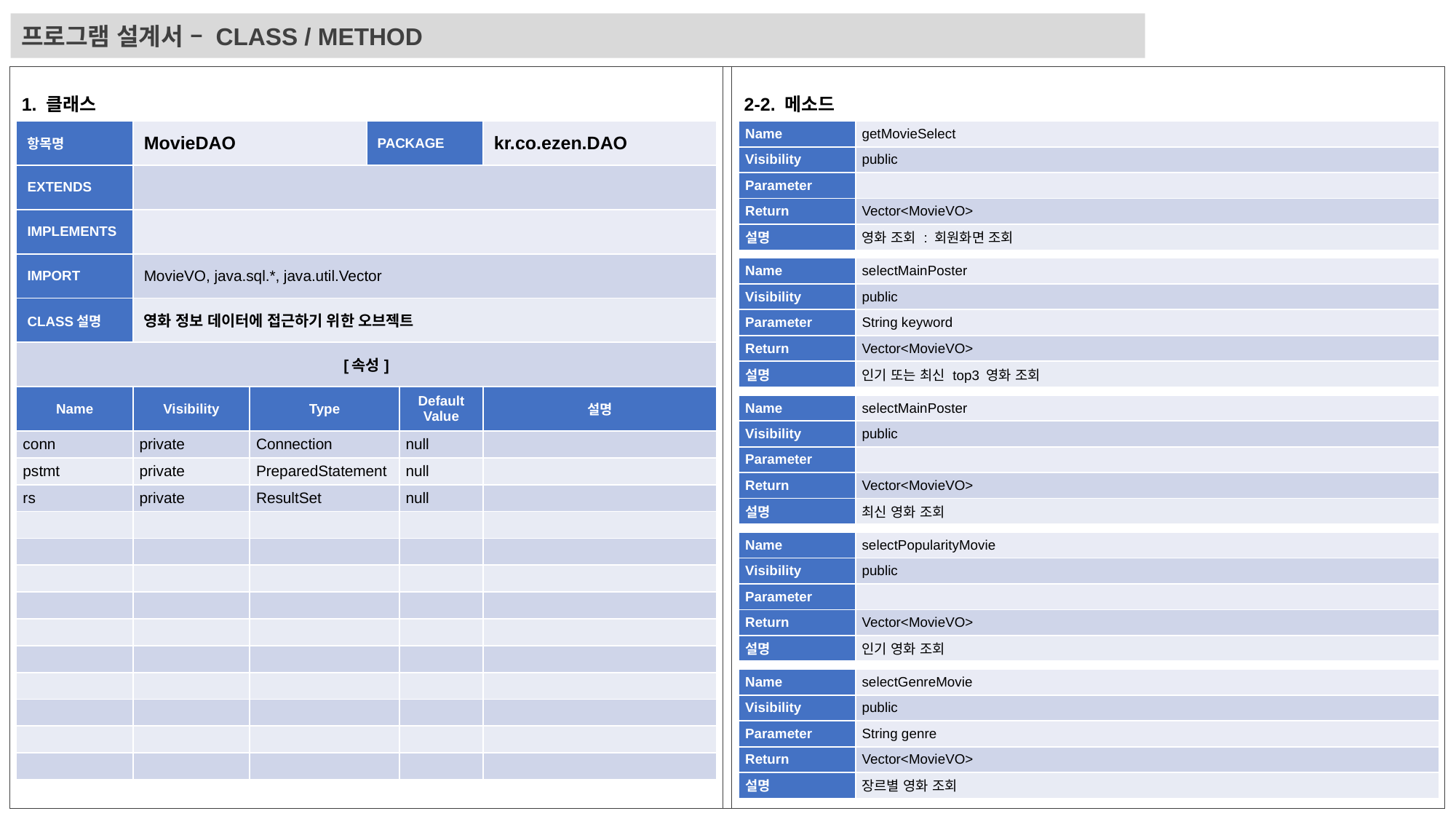

프로그램 설계서 – CLASS / METHOD

1. 클래스
2-2. 메소드
| 항목명 | MovieDAO |  | PACKAGE |  | kr.co.ezen.DAO |
| --- | --- | --- | --- | --- | --- |
| EXTENDS |  |  |  |  |  |
| IMPLEMENTS |  |  |  |  |  |
| IMPORT | MovieVO, java.sql.\*, java.util.Vector |  |  |  |  |
| CLASS설명 | 영화 정보 데이터에 접근하기 위한 오브젝트 |  |  |  |  |
| [속성] |  |  |  |  |  |
| Name | Visibility | Type | Default Value | Default Value | 설명 |
| conn | private | Connection | null | null |  |
| pstmt | private | PreparedStatement | null | null |  |
| rs | private | ResultSet | Null | null |  |
|  |  |  |  |  |  |
|  |  |  |  |  |  |
|  |  |  |  |  |  |
|  |  |  |  |  |  |
|  |  |  |  |  |  |
|  |  |  |  |  |  |
|  |  |  |  |  |  |
|  |  |  |  |  |  |
|  |  |  |  |  |  |
|  |  |  |  |  |  |
| Name | getMovieSelect |
| --- | --- |
| Visibility | public |
| Parameter |  |
| Return | Vector<MovieVO> |
| 설명 | 영화 조회 : 회원화면 조회 |
| Name | selectMainPoster |
| --- | --- |
| Visibility | public |
| Parameter | String keyword |
| Return | Vector<MovieVO> |
| 설명 | 인기 또는 최신 top3 영화 조회 |
| Name | selectMainPoster |
| --- | --- |
| Visibility | public |
| Parameter |  |
| Return | Vector<MovieVO> |
| 설명 | 최신 영화 조회 |
| Name | selectPopularityMovie |
| --- | --- |
| Visibility | public |
| Parameter |  |
| Return | Vector<MovieVO> |
| 설명 | 인기 영화 조회 |
| Name | selectGenreMovie |
| --- | --- |
| Visibility | public |
| Parameter | String genre |
| Return | Vector<MovieVO> |
| 설명 | 장르별 영화 조회 |